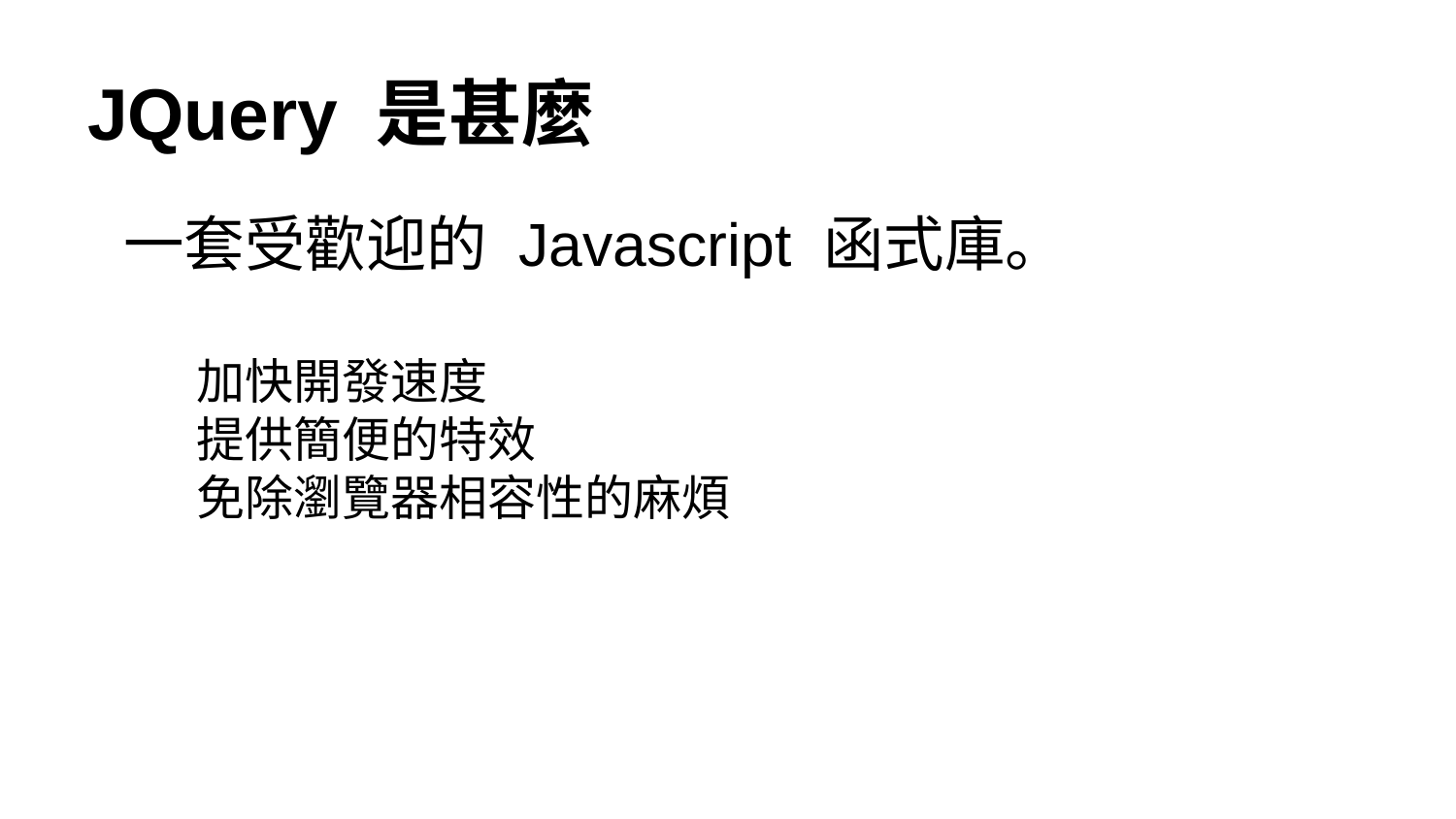

# JQuery 是甚麼
一套受歡迎的 Javascript 函式庫。

加快開發速度
提供簡便的特效
免除瀏覽器相容性的麻煩